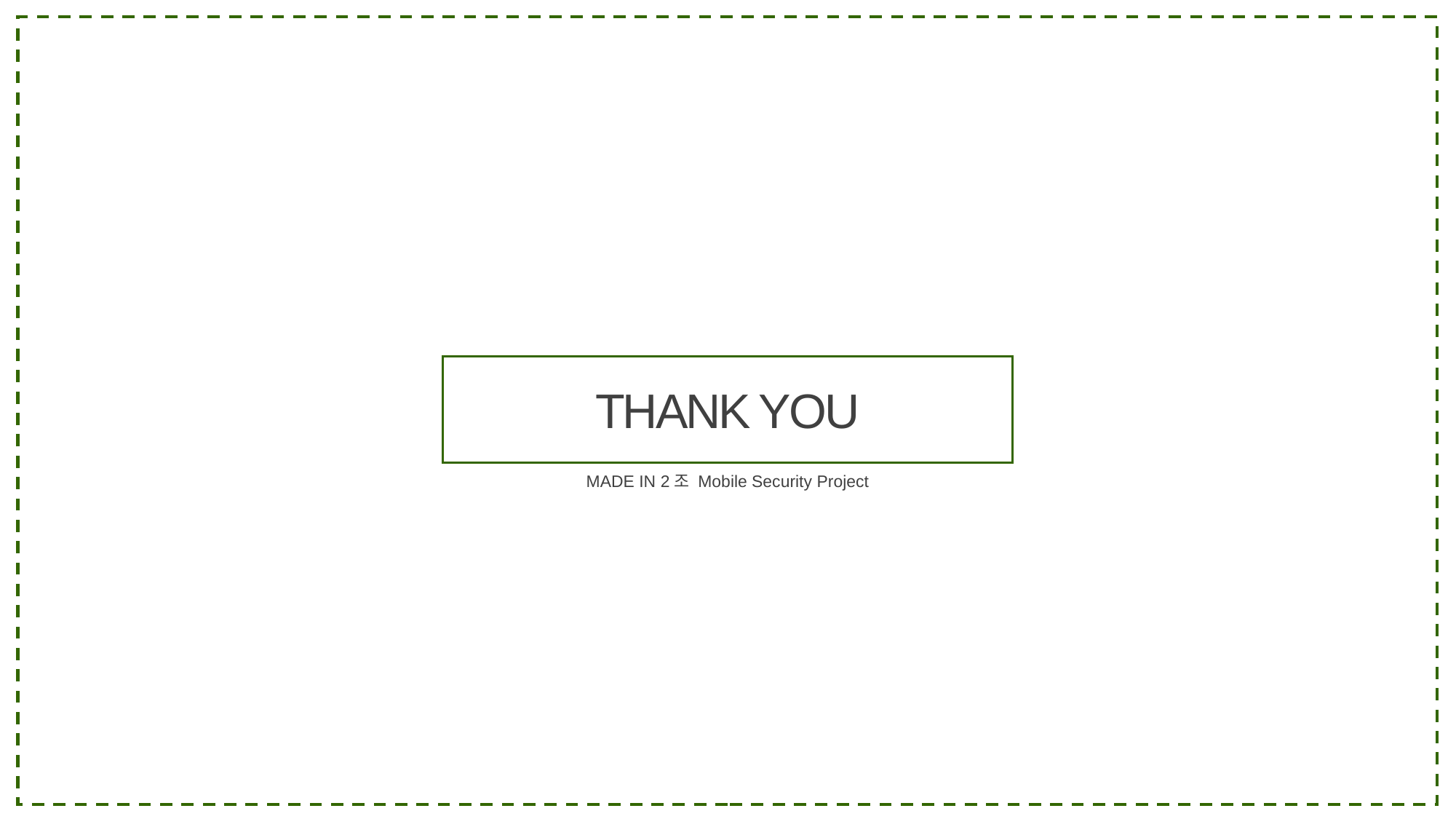

THANK YOU
MADE IN 2조 Mobile Security Project